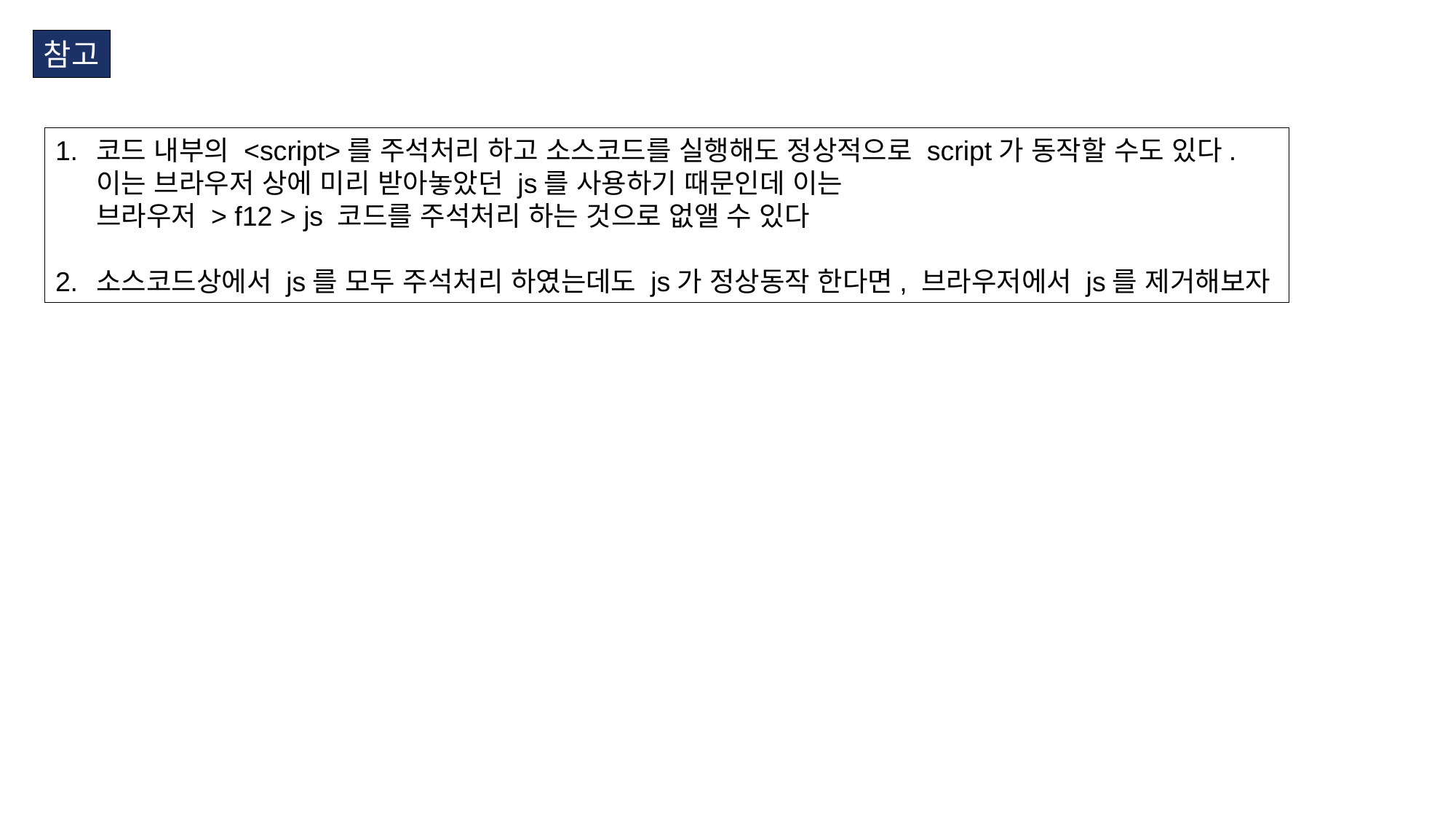

참고
코드 내부의 <script>를 주석처리 하고 소스코드를 실행해도 정상적으로 script가 동작할 수도 있다.
이는 브라우저 상에 미리 받아놓았던 js를 사용하기 때문인데 이는
브라우저 > f12 > js 코드를 주석처리 하는 것으로 없앨 수 있다

소스코드상에서 js를 모두 주석처리 하였는데도 js가 정상동작 한다면, 브라우저에서 js를 제거해보자